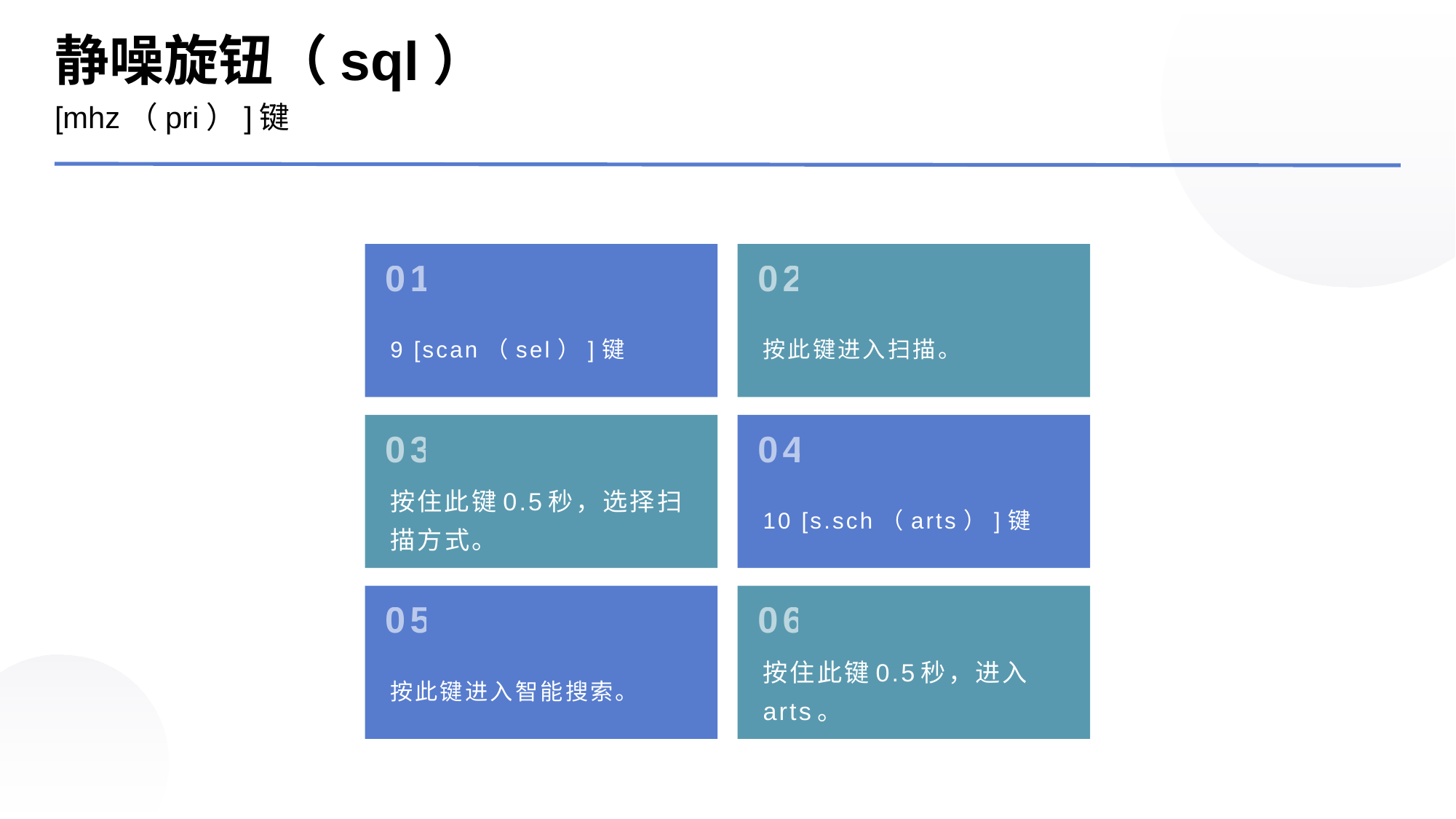

静噪旋钮（sql）
[mhz（pri）]键

01
02
9 [scan（sel）]键
按此键进入扫描。

03
04
按住此键0.5秒，选择扫描方式。
10 [s.sch（arts）]键

05
06
按此键进入智能搜索。
按住此键0.5秒，进入arts。